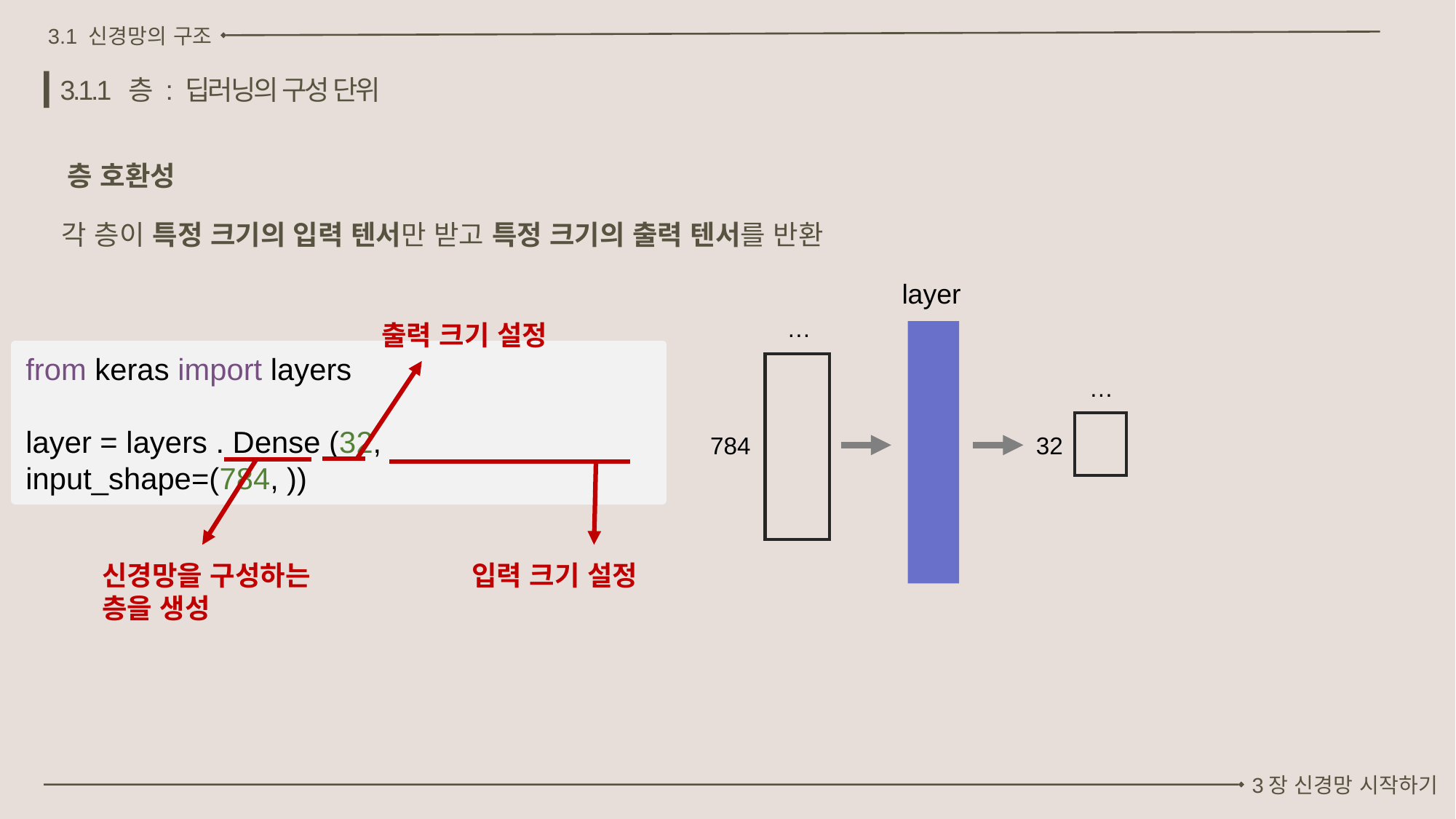

3.1 신경망의 구조
3.1.1  층 : 딥러닝의 구성 단위

층 호환성
각 층이 특정 크기의 입력 텐서만 받고 특정 크기의 출력 텐서를 반환
layer
…

784

…

32
출력 크기 설정
from keras import layers

layer = layers . Dense (32, input_shape=(784, ))
신경망을 구성하는 층을 생성
입력 크기 설정
3장 신경망 시작하기